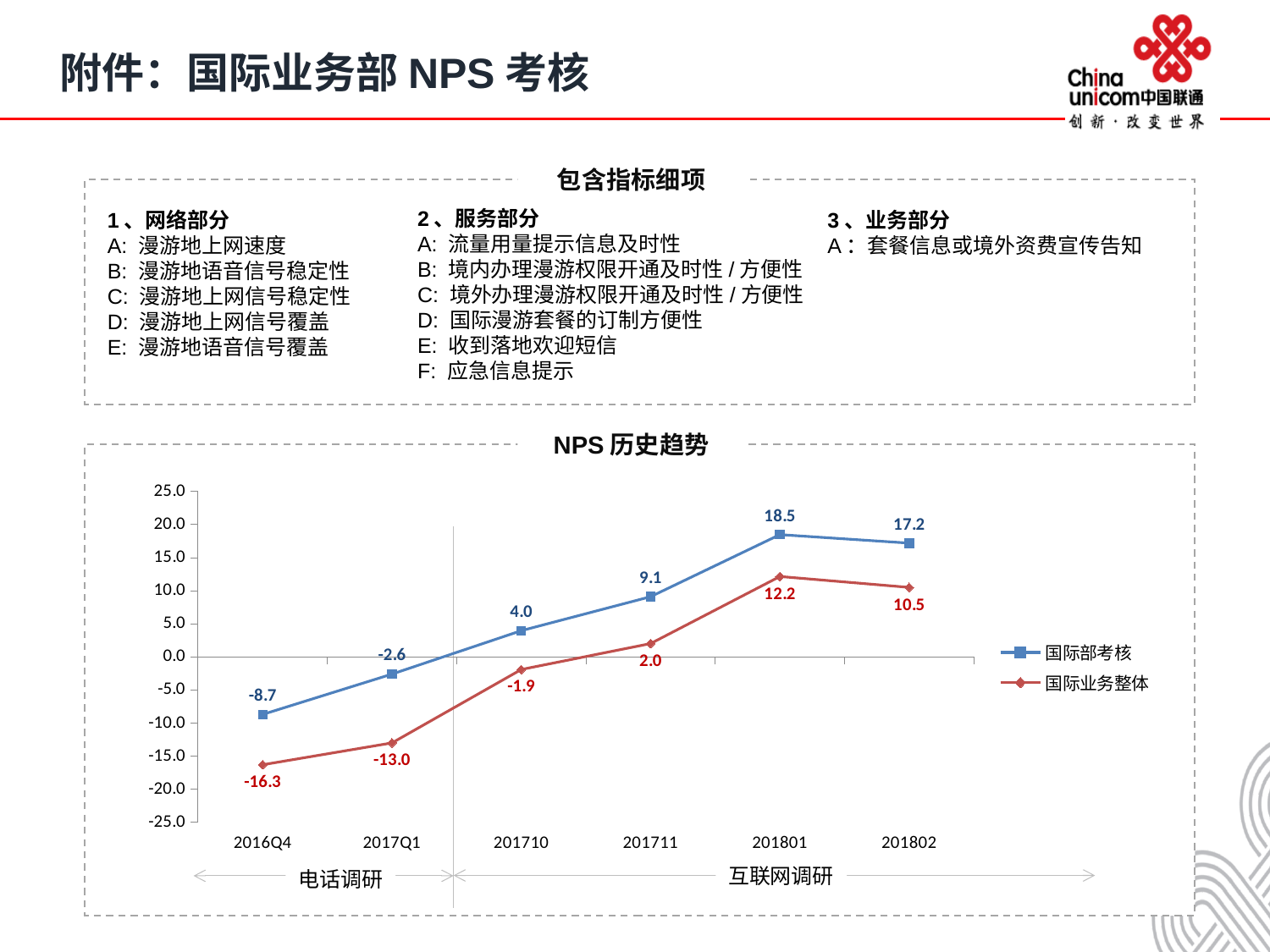

附件：国际业务部NPS考核
包含指标细项

2、服务部分
A: 流量用量提示信息及时性
B: 境内办理漫游权限开通及时性/方便性
C: 境外办理漫游权限开通及时性/方便性
D: 国际漫游套餐的订制方便性
E: 收到落地欢迎短信
F: 应急信息提示
1、网络部分
A: 漫游地上网速度
B: 漫游地语音信号稳定性
C: 漫游地上网信号稳定性
D: 漫游地上网信号覆盖
E: 漫游地语音信号覆盖
3、业务部分
A：套餐信息或境外资费宣传告知
NPS历史趋势

### Chart

| Category | 国际部考核 | 国际业务整体 |
|---|---|---|
| 2016Q4 | -8.692394155114275 | -16.3 |
| 2017Q1 | -2.602133749674733 | -13.0 |
| 201710 | 3.97456279809221 | -1.9 |
| 201711 | 9.108069844266163 | 2.0213577421815407 |
| 201801 | 18.49577897160399 | 12.164691203992515 |
| 201802 | 17.20430107526882 | 10.51298290056998 |
互联网调研
电话调研